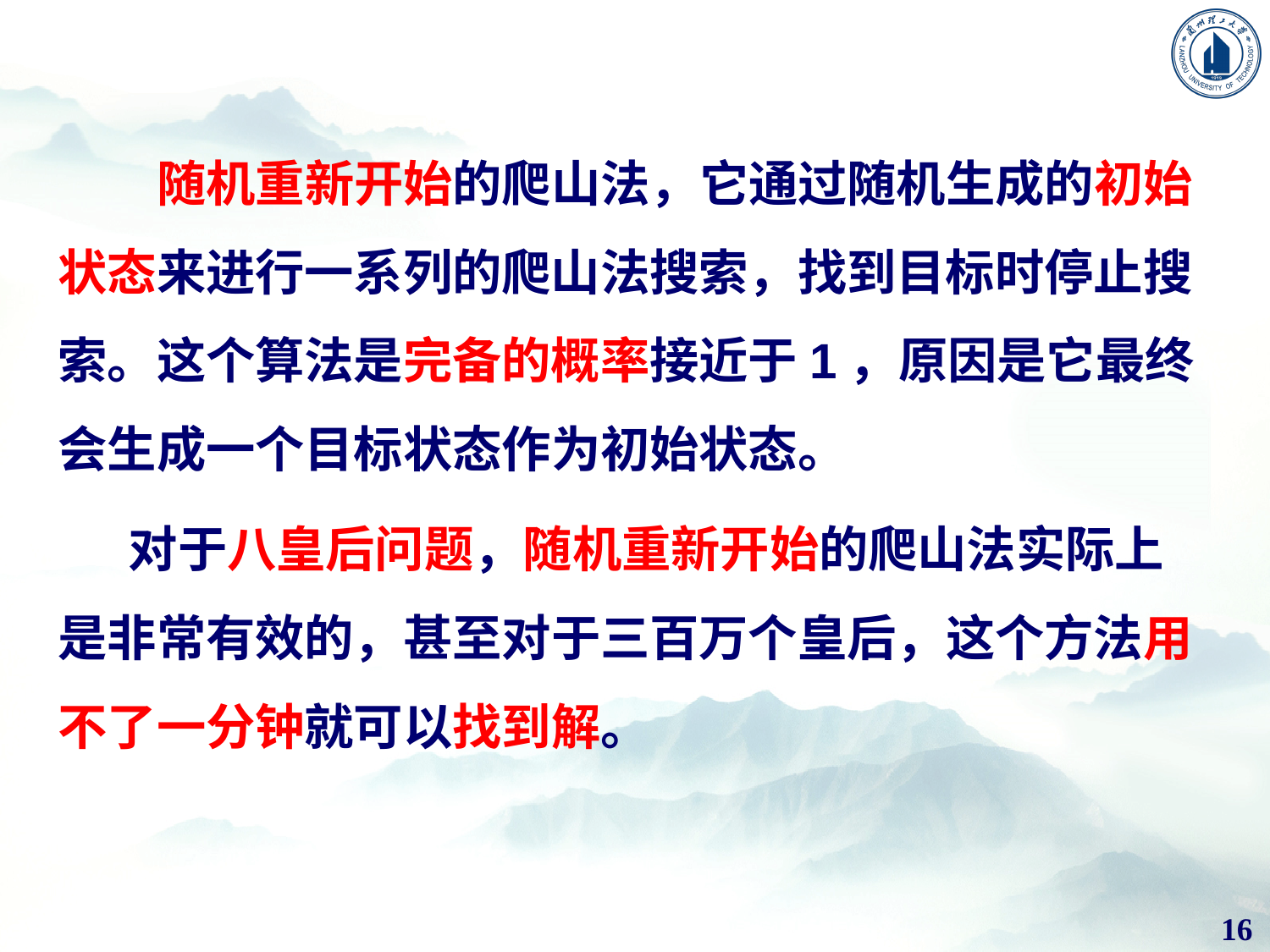

随机重新开始的爬山法，它通过随机生成的初始状态来进行一系列的爬山法搜索，找到目标时停止搜索。这个算法是完备的概率接近于1，原因是它最终会生成一个目标状态作为初始状态。
对于八皇后问题，随机重新开始的爬山法实际上是非常有效的，甚至对于三百万个皇后，这个方法用不了一分钟就可以找到解。
16